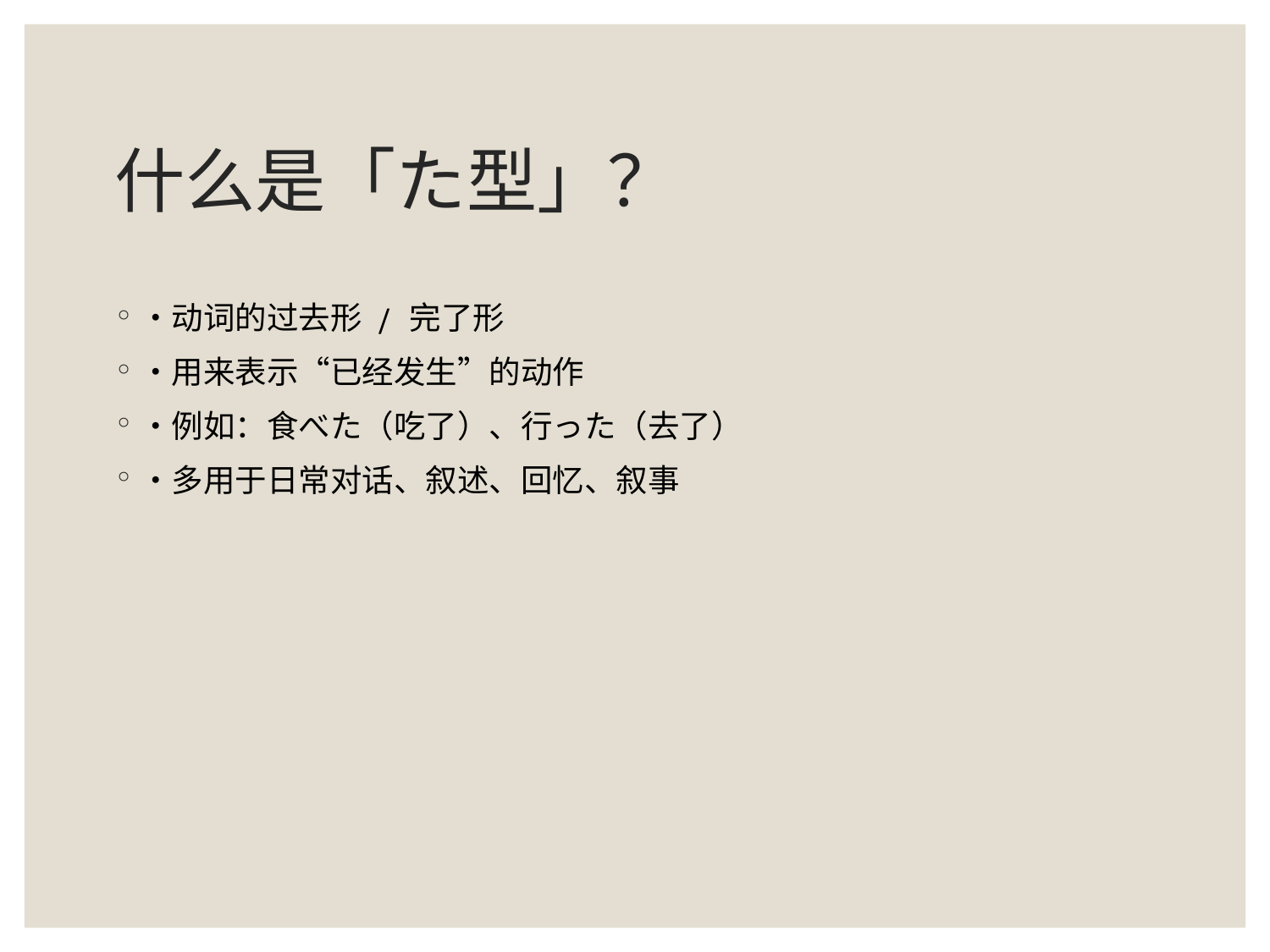

# 什么是「た型」？
・动词的过去形 / 完了形
・用来表示“已经发生”的动作
・例如：食べた（吃了）、行った（去了）
・多用于日常对话、叙述、回忆、叙事